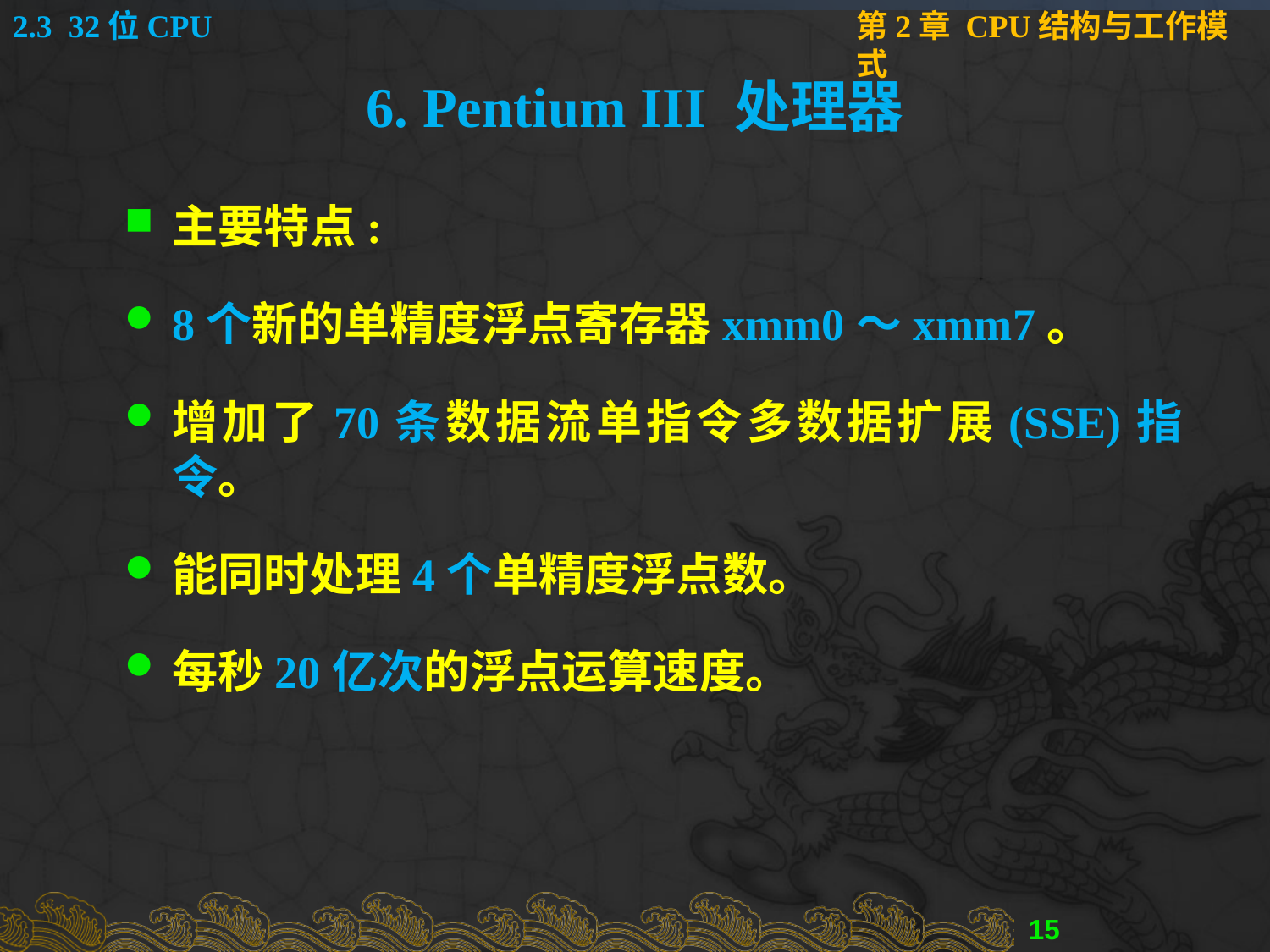

# 6. Pentium III 处理器
主要特点:
8个新的单精度浮点寄存器xmm0～xmm7。
增加了70条数据流单指令多数据扩展(SSE)指令。
能同时处理4个单精度浮点数。
每秒20亿次的浮点运算速度。